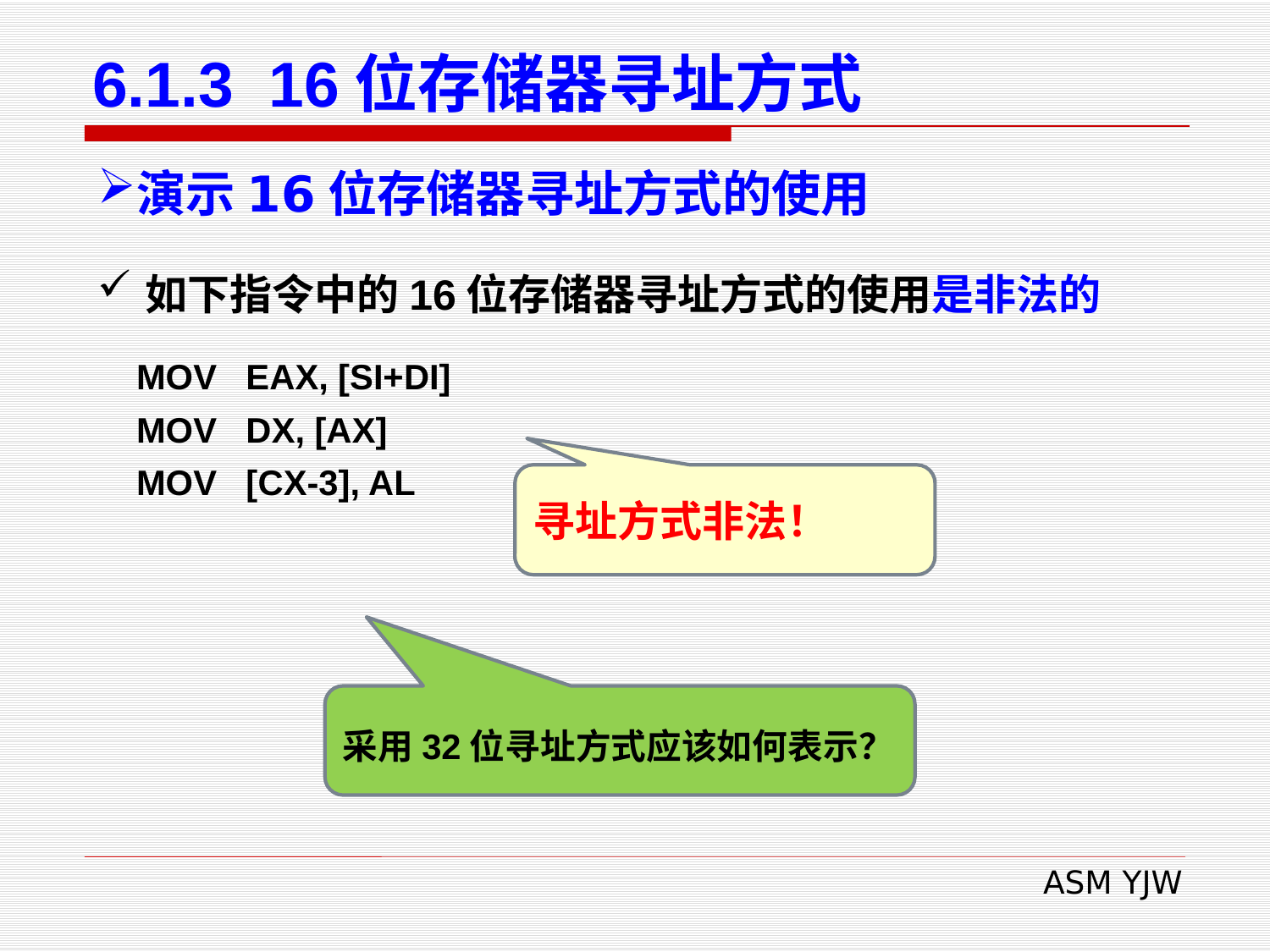

# 6.1.3  16位存储器寻址方式
演示16位存储器寻址方式的使用
如下指令中的16位存储器寻址方式的使用是非法的
    MOV   EAX, [SI+DI]
    MOV   DX, [AX]
    MOV   [CX-3], AL
寻址方式非法！
采用32位寻址方式应该如何表示？